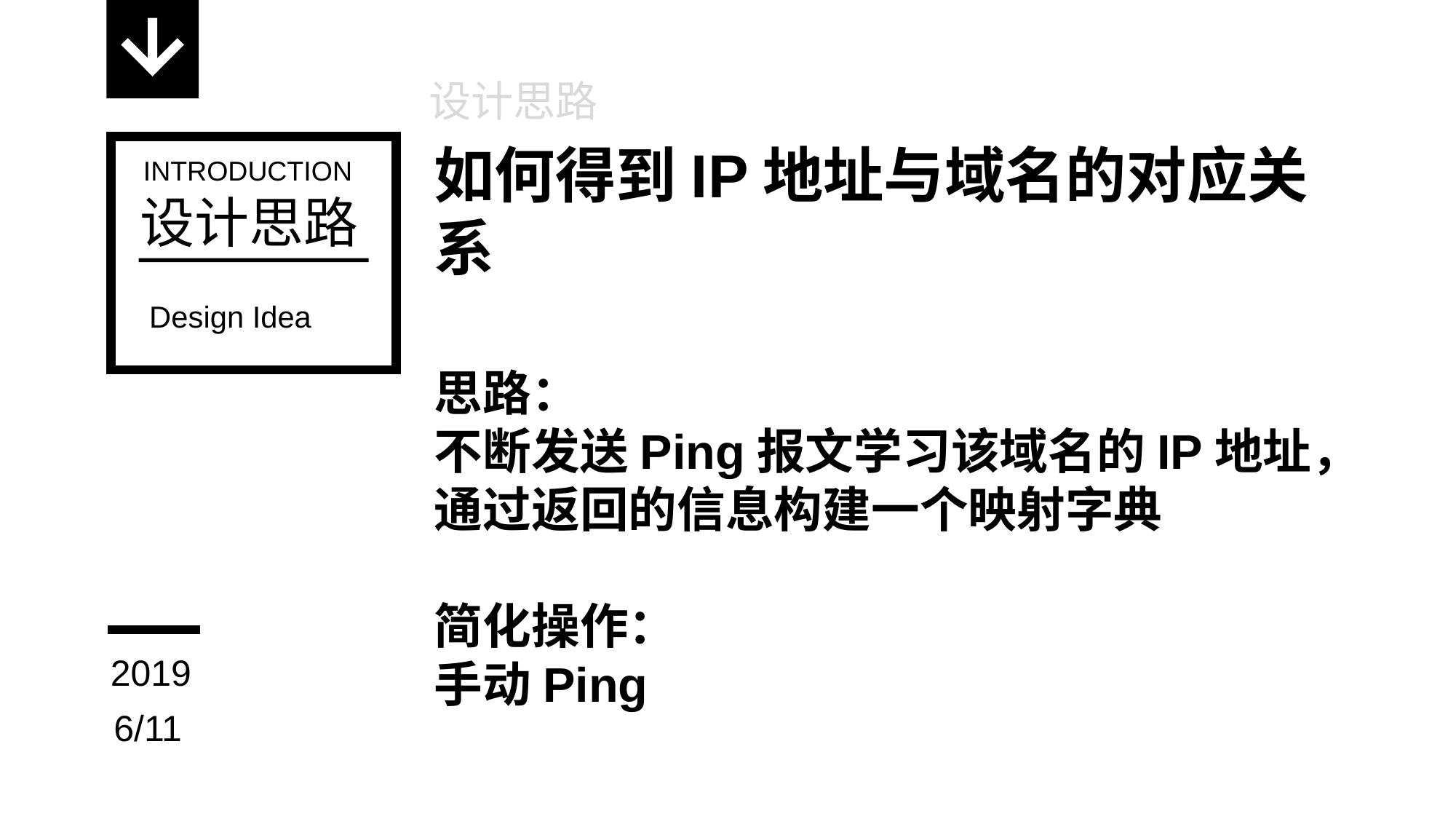

设计思路
如何得到IP地址与域名的对应关系

思路：
不断发送Ping报文学习该域名的IP地址，通过返回的信息构建一个映射字典

简化操作：
手动Ping

INTRODUCTION
设计思路

Design Idea
2019
6/11